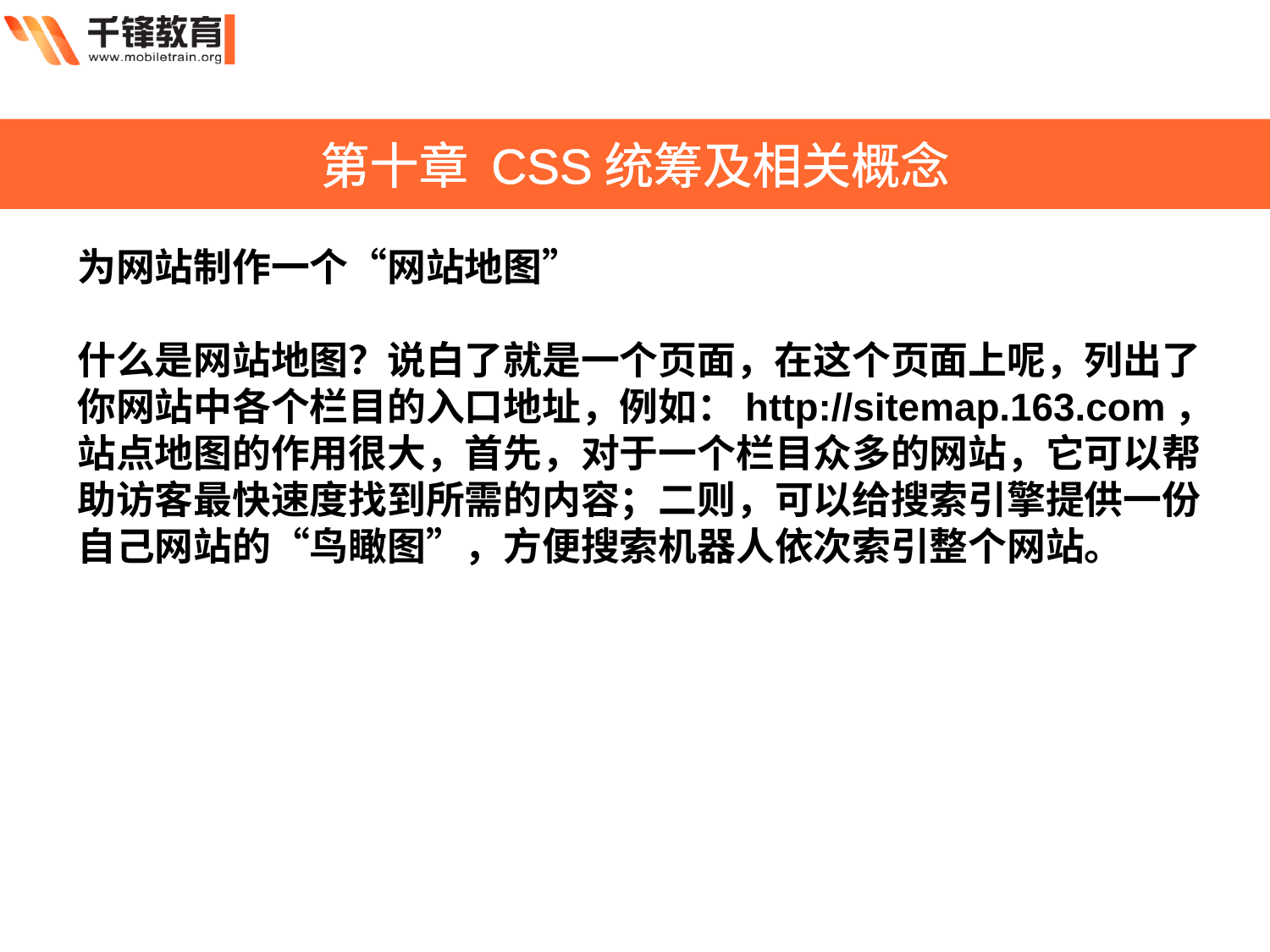

第十章 CSS统筹及相关概念
为网站制作一个“网站地图”

什么是网站地图？说白了就是一个页面，在这个页面上呢，列出了你网站中各个栏目的入口地址，例如：http://sitemap.163.com，站点地图的作用很大，首先，对于一个栏目众多的网站，它可以帮助访客最快速度找到所需的内容；二则，可以给搜索引擎提供一份自己网站的“鸟瞰图”，方便搜索机器人依次索引整个网站。